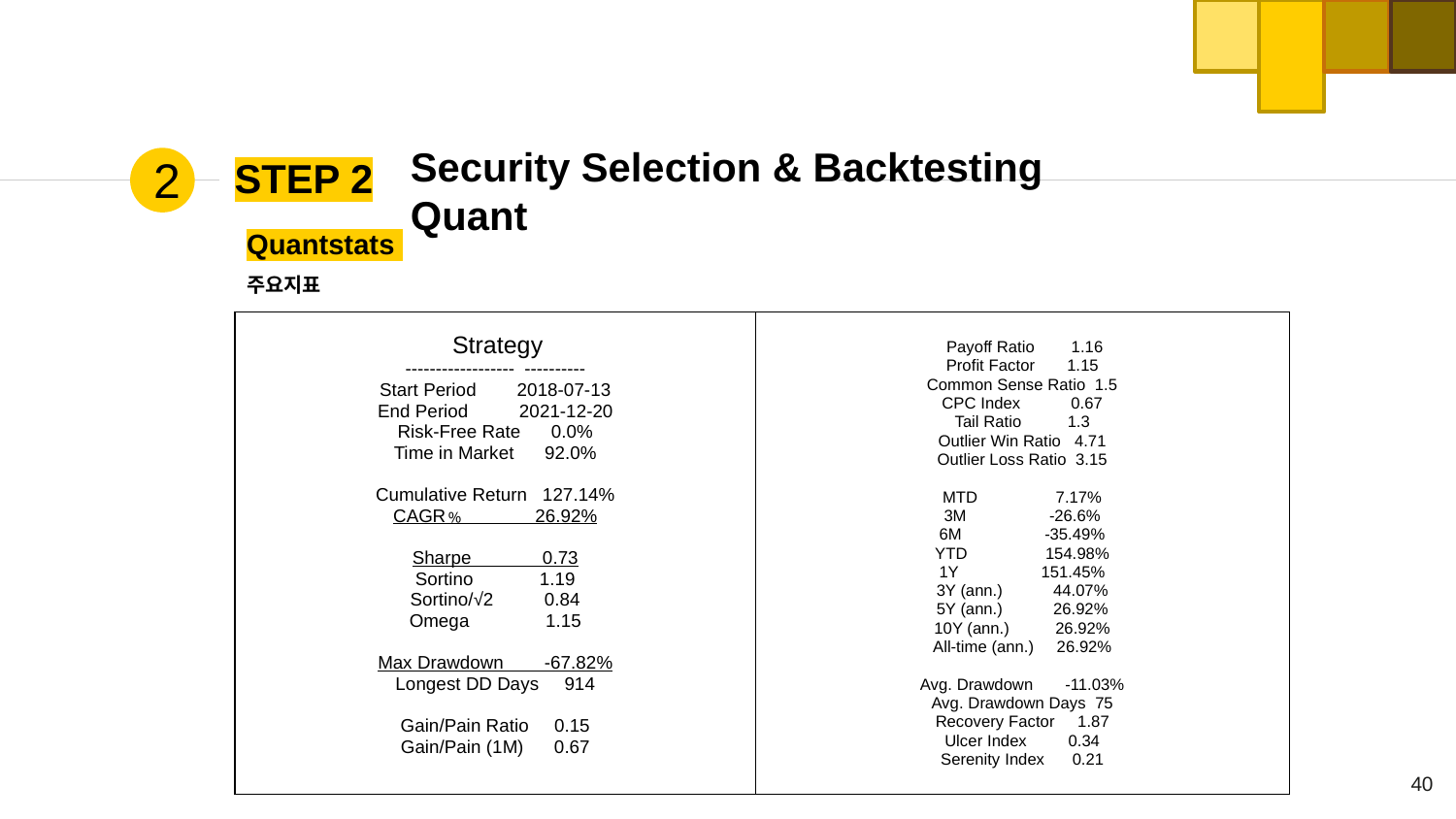

Security Selection & Backtesting Quant
2
# STEP 2
Quantstats
주요지표
| Strategy ------------------ ---------- Start Period 2018-07-13 End Period 2021-12-20 Risk-Free Rate 0.0% Time in Market 92.0%   Cumulative Return 127.14% CAGR﹪ 26.92%   Sharpe 0.73 Sortino 1.19 Sortino/√2 0.84 Omega 1.15   Max Drawdown -67.82% Longest DD Days 914   Gain/Pain Ratio 0.15 Gain/Pain (1M) 0.67 | Payoff Ratio 1.16 Profit Factor 1.15 Common Sense Ratio 1.5 CPC Index 0.67 Tail Ratio 1.3 Outlier Win Ratio 4.71 Outlier Loss Ratio 3.15   MTD 7.17% 3M -26.6% 6M -35.49% YTD 154.98% 1Y 151.45% 3Y (ann.) 44.07% 5Y (ann.) 26.92% 10Y (ann.) 26.92% All-time (ann.) 26.92%   Avg. Drawdown -11.03% Avg. Drawdown Days 75 Recovery Factor 1.87 Ulcer Index 0.34 Serenity Index 0.21 |
| --- | --- |
40